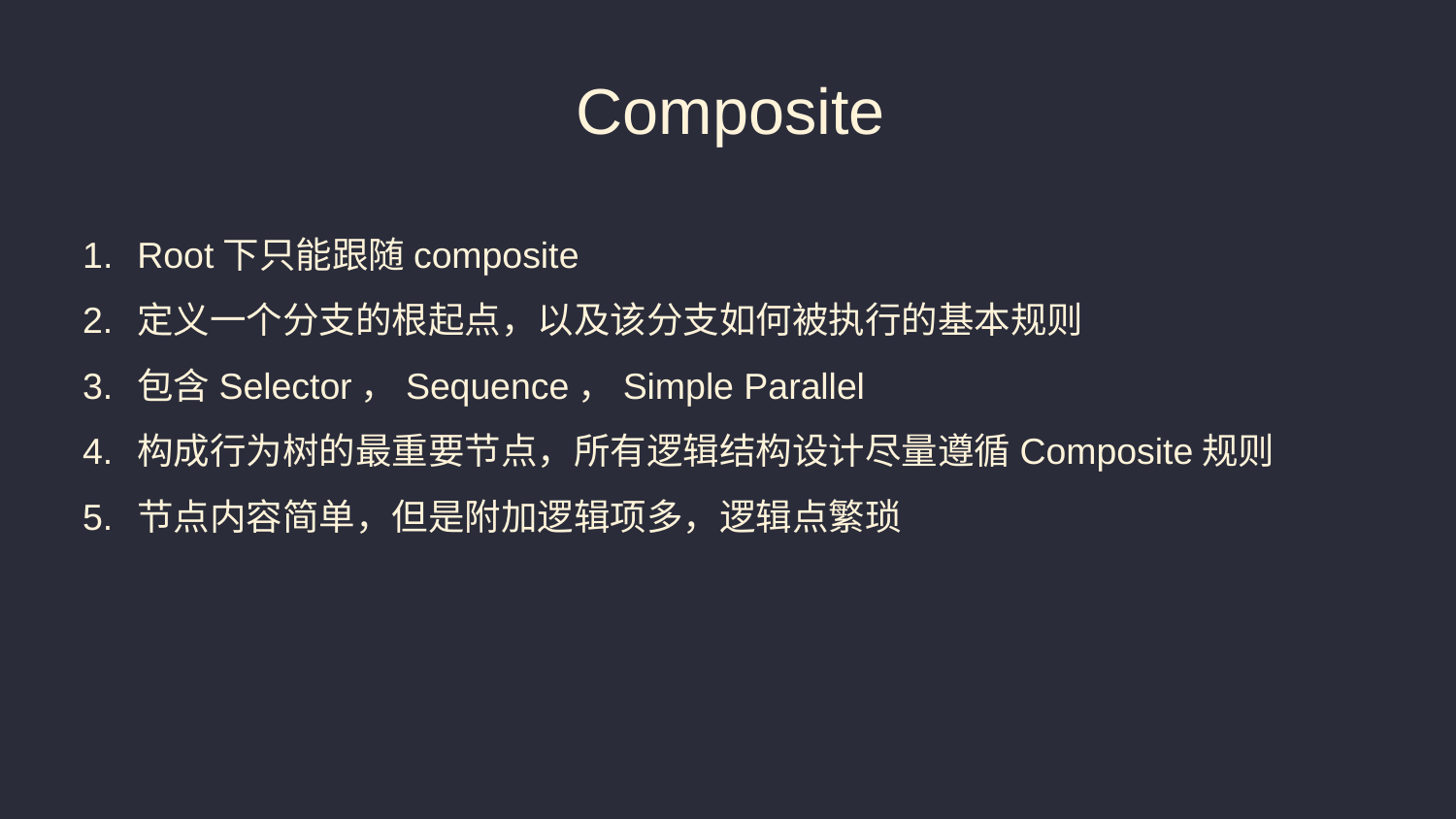

Composite
Root下只能跟随composite
定义一个分支的根起点，以及该分支如何被执行的基本规则
包含Selector，Sequence，Simple Parallel
构成行为树的最重要节点，所有逻辑结构设计尽量遵循Composite规则
节点内容简单，但是附加逻辑项多，逻辑点繁琐